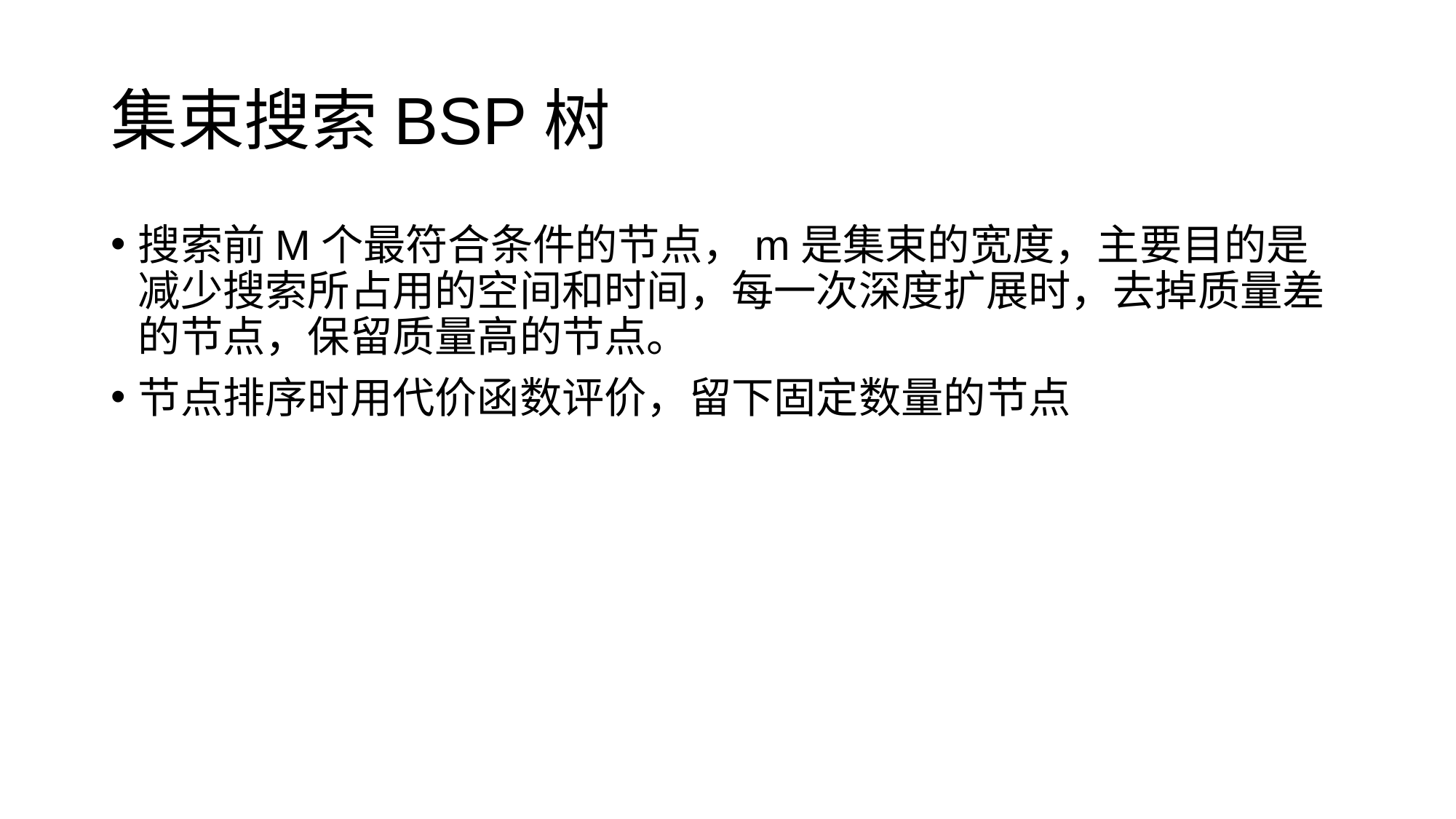

# 集束搜索BSP树
搜索前M个最符合条件的节点，m是集束的宽度，主要目的是减少搜索所占用的空间和时间，每一次深度扩展时，去掉质量差的节点，保留质量高的节点。
节点排序时用代价函数评价，留下固定数量的节点